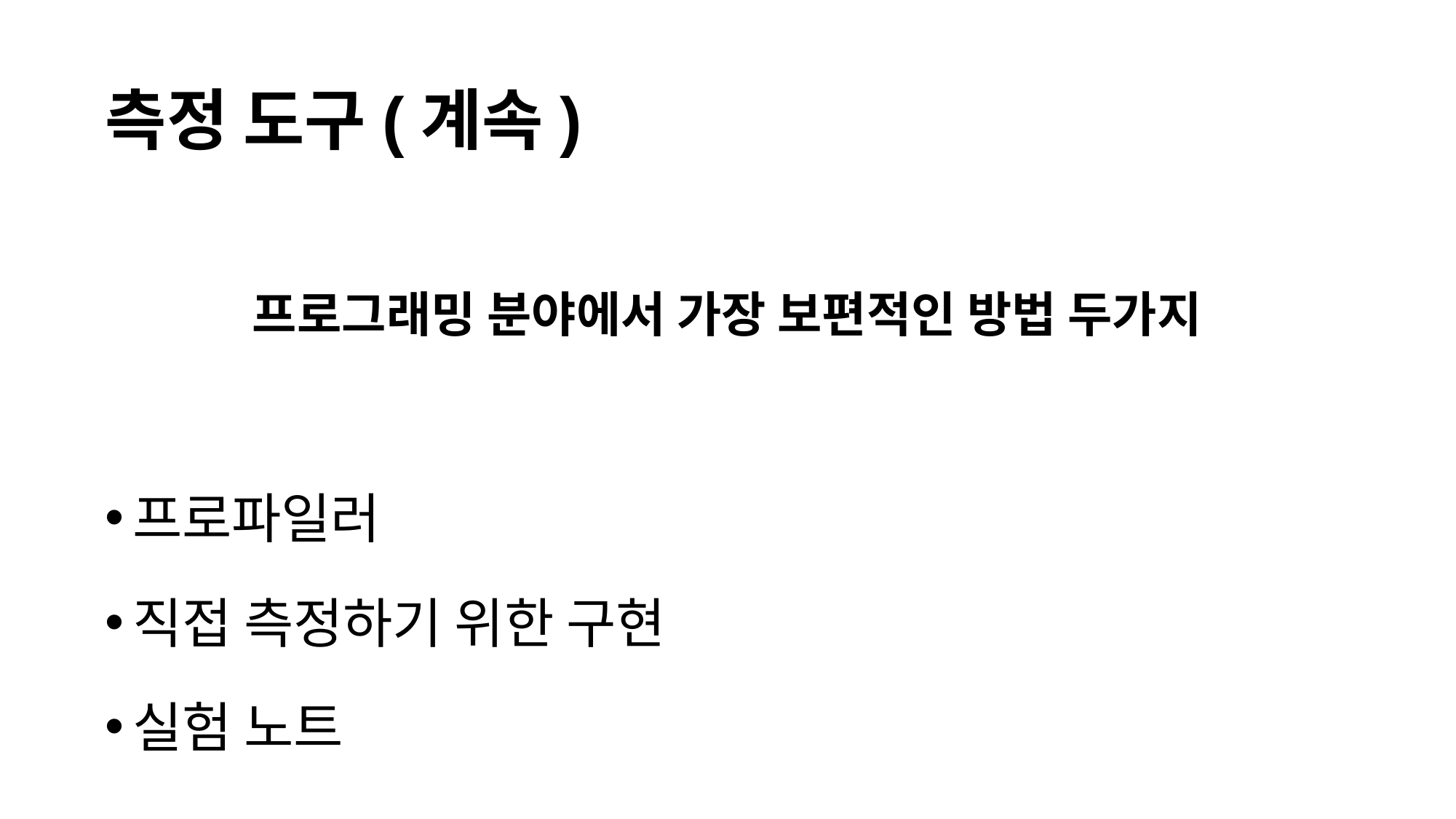

# 측정 도구(계속)
프로그래밍 분야에서 가장 보편적인 방법 두가지
프로파일러
직접 측정하기 위한 구현
실험 노트